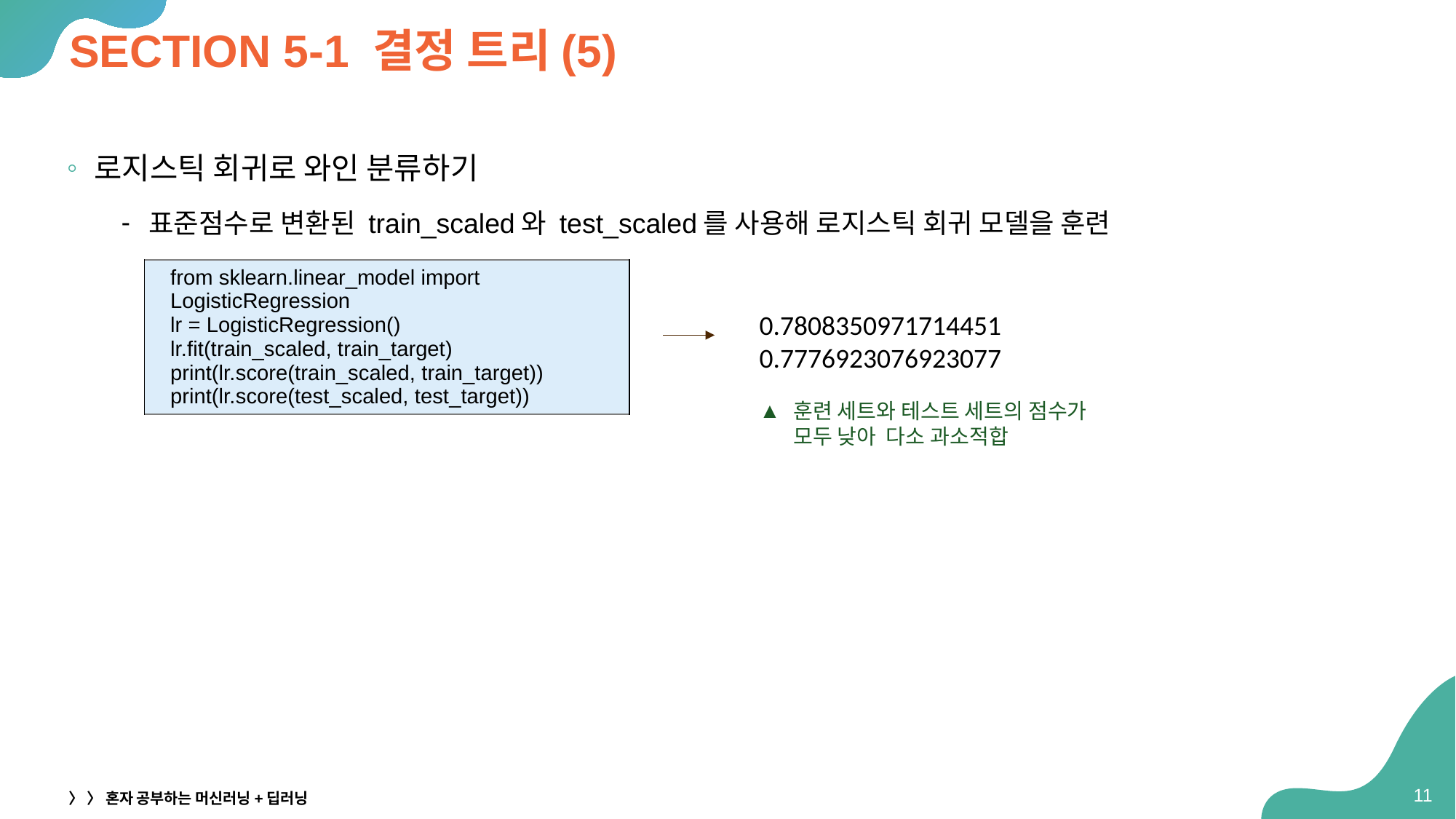

# SECTION 5-1 결정 트리(5)
로지스틱 회귀로 와인 분류하기
표준점수로 변환된 train_scaled와 test_scaled를 사용해 로지스틱 회귀 모델을 훈련

| from sklearn.linear\_model import LogisticRegression lr = LogisticRegression() lr.fit(train\_scaled, train\_target) print(lr.score(train\_scaled, train\_target)) print(lr.score(test\_scaled, test\_target)) |
| --- |
0.7808350971714451
0.7776923076923077
훈련 세트와 테스트 세트의 점수가 모두 낮아  다소 과소적합
11
〉 〉 혼자 공부하는 머신러닝+딥러닝